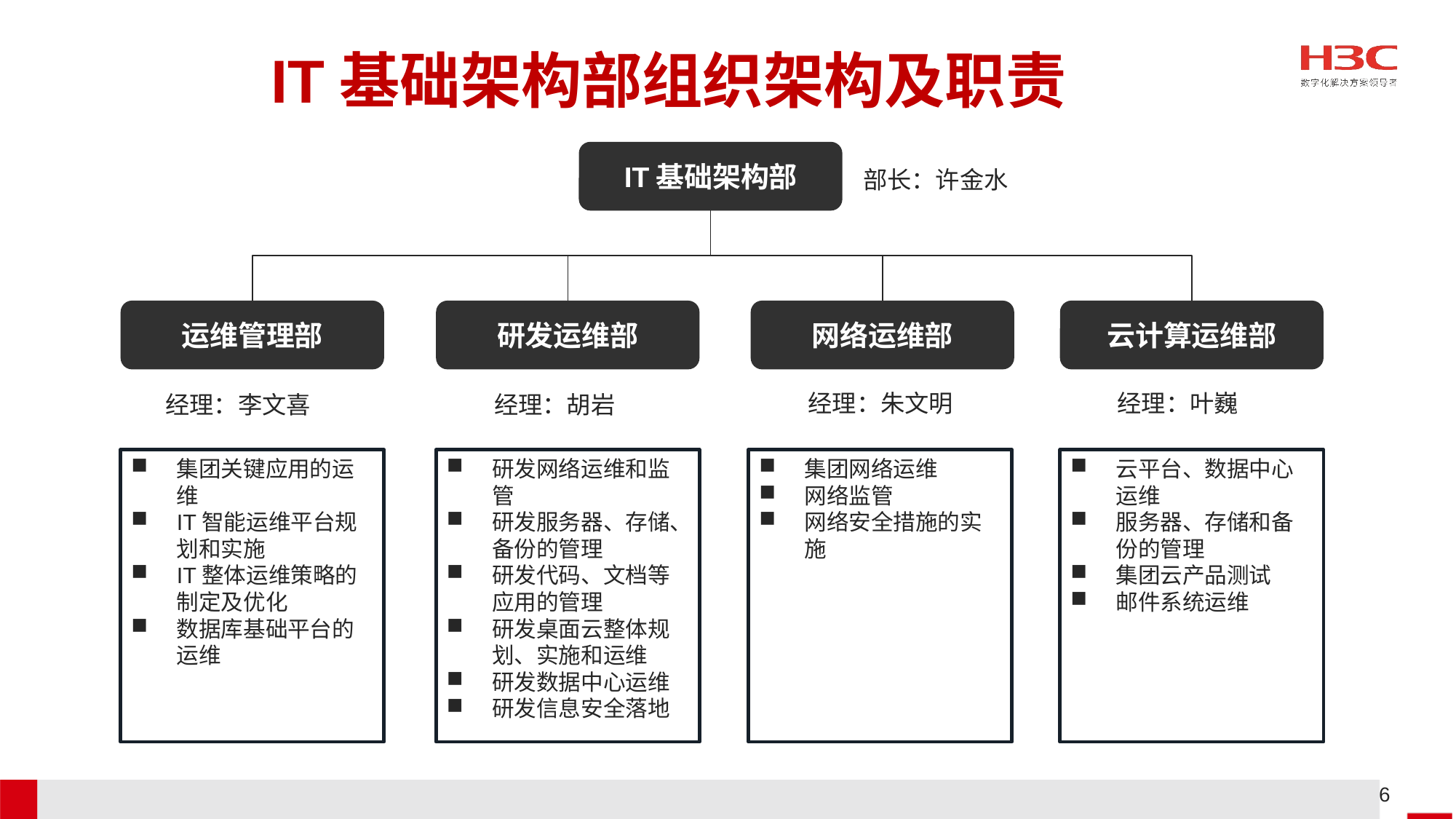

# IT基础架构部组织架构及职责
IT基础架构部
部长：许金水
运维管理部
研发运维部
网络运维部
云计算运维部
经理：朱文明
经理：叶巍
经理：李文喜
经理：胡岩
集团网络运维
网络监管
网络安全措施的实施
云平台、数据中心运维
服务器、存储和备份的管理
集团云产品测试
邮件系统运维
集团关键应用的运维
IT智能运维平台规划和实施
IT整体运维策略的制定及优化
数据库基础平台的运维
研发网络运维和监管
研发服务器、存储、备份的管理
研发代码、文档等应用的管理
研发桌面云整体规划、实施和运维
研发数据中心运维
研发信息安全落地